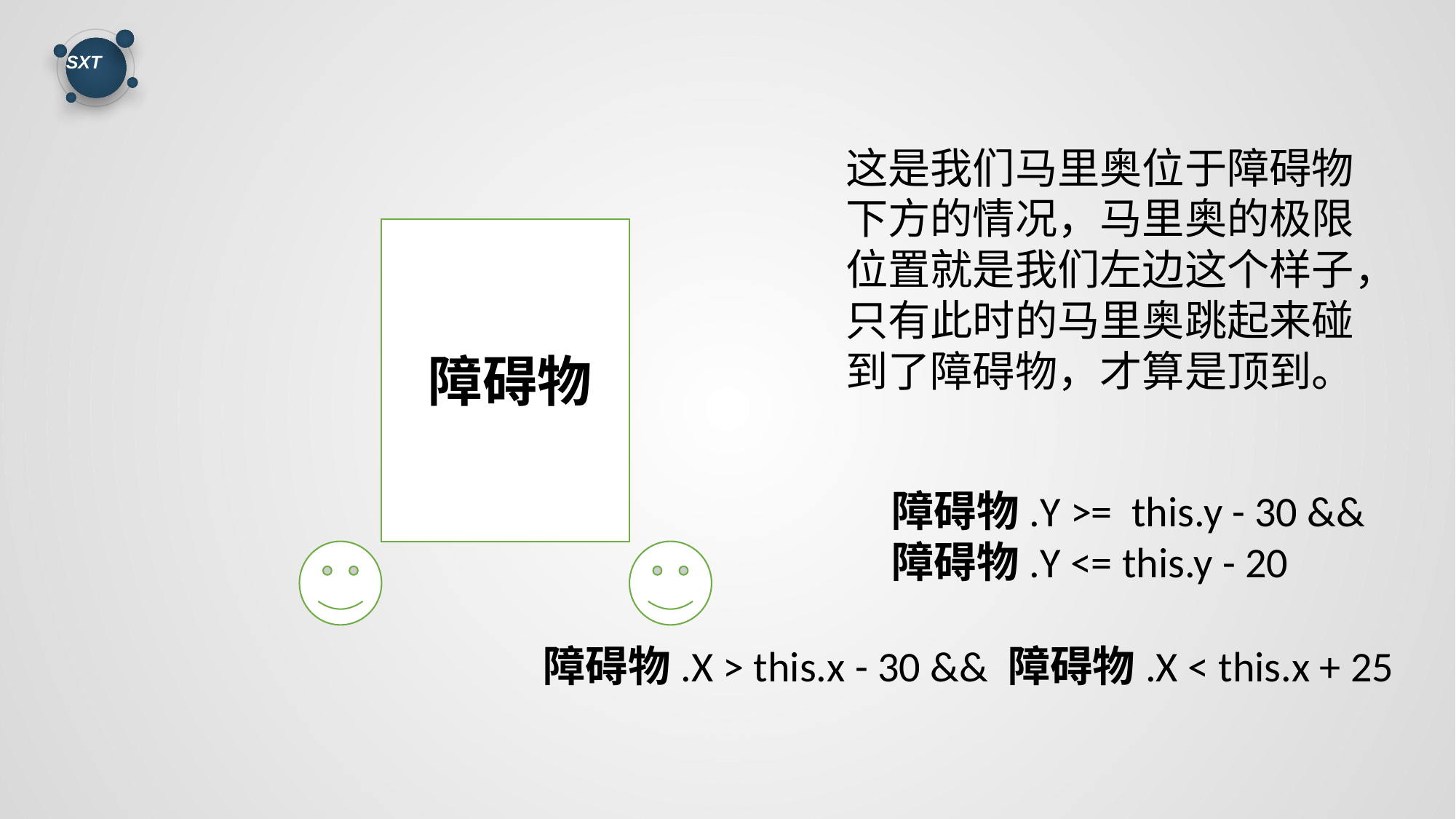

这是我们马里奥位于障碍物下方的情况，马里奥的极限位置就是我们左边这个样子，只有此时的马里奥跳起来碰到了障碍物，才算是顶到。

障碍物
障碍物.Y >=  this.y - 30 && 障碍物.Y <= this.y - 20

障碍物.X > this.x - 30 && 障碍物.X < this.x + 25